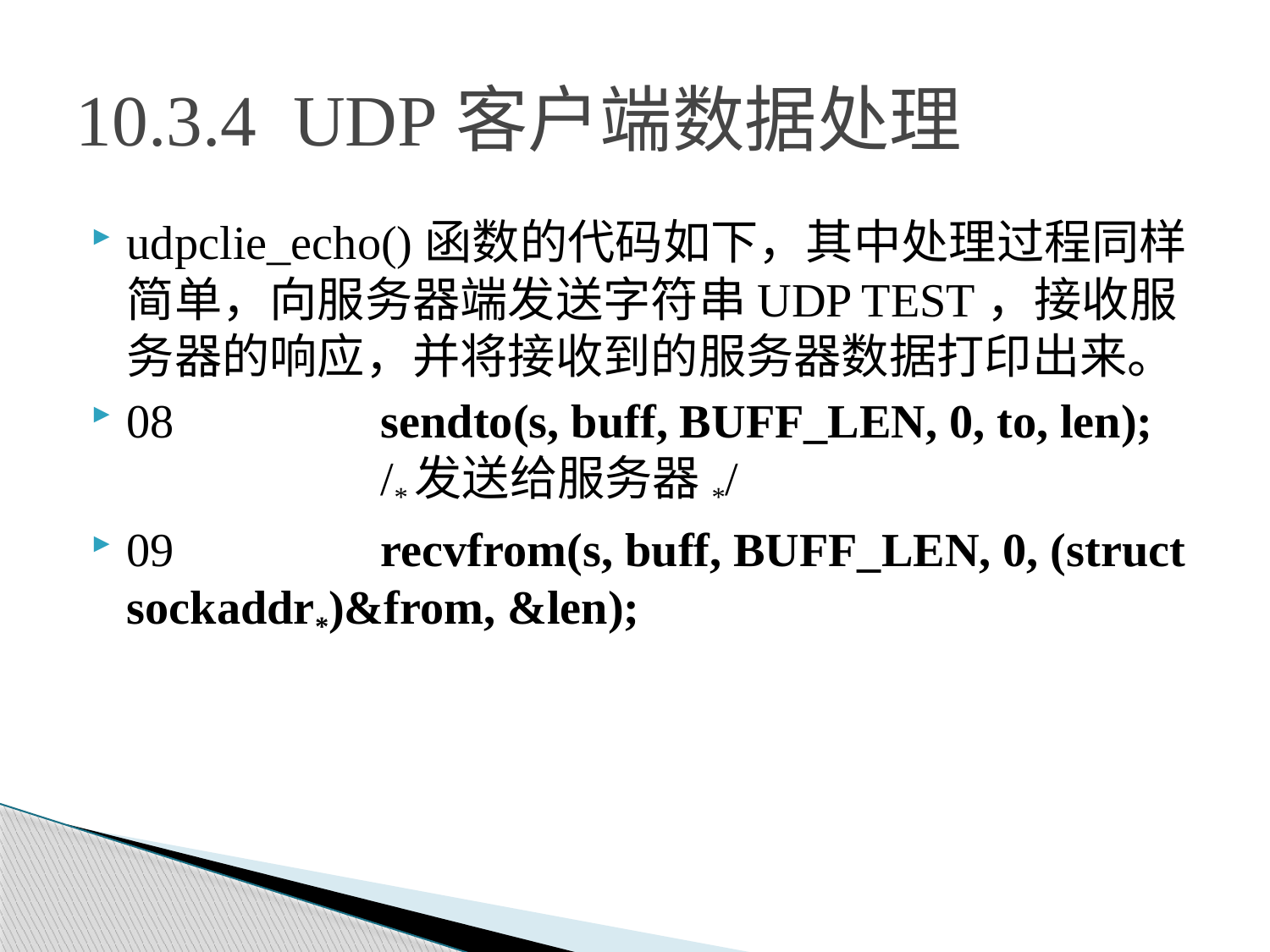

# 10.3.4  UDP客户端数据处理
udpclie_echo()函数的代码如下，其中处理过程同样简单，向服务器端发送字符串UDP TEST，接收服务器的响应，并将接收到的服务器数据打印出来。
08		sendto(s, buff, BUFF_LEN, 0, to, len);		/*发送给服务器*/
09		recvfrom(s, buff, BUFF_LEN, 0, (struct sockaddr*)&from, &len);